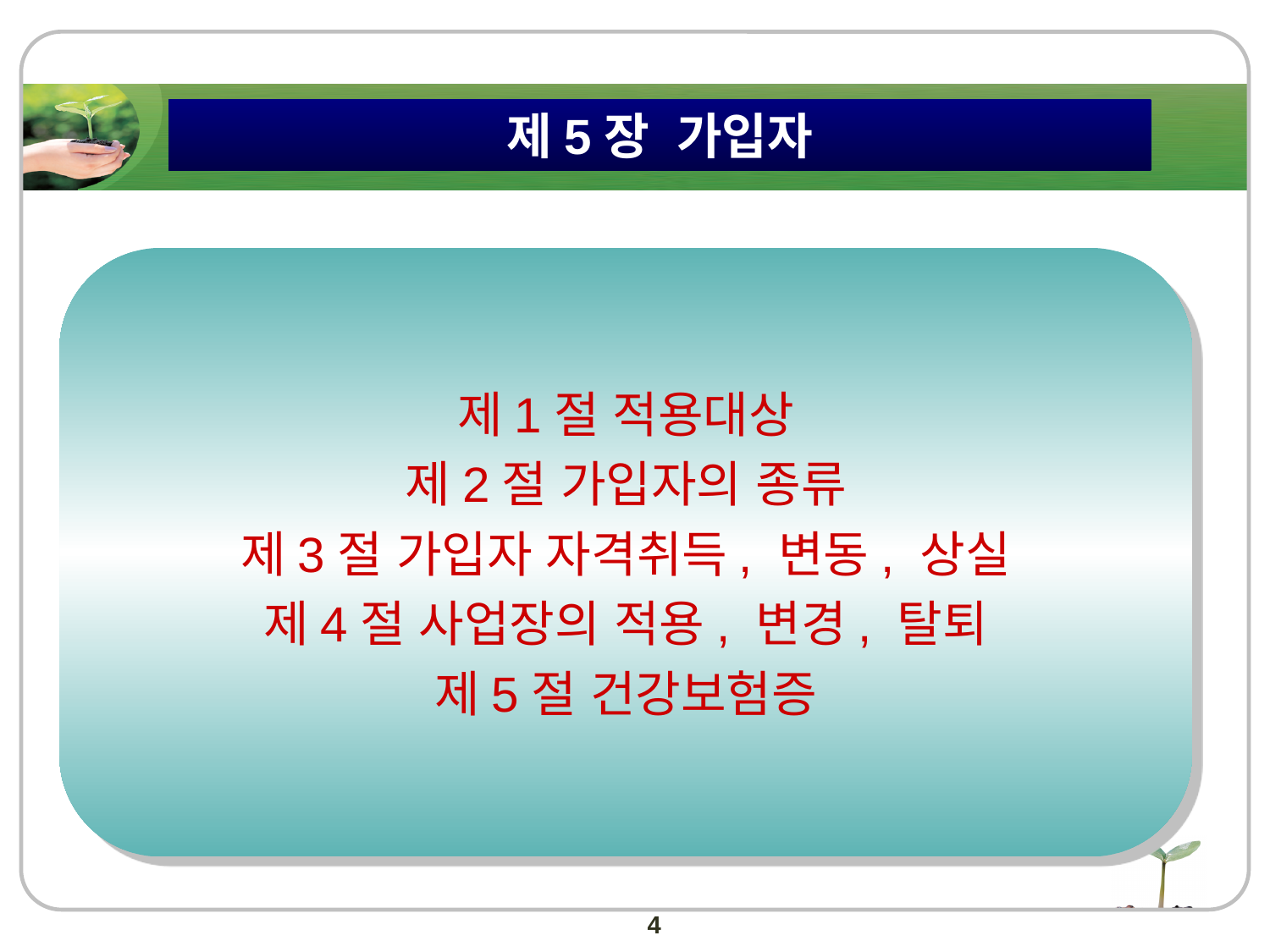

제5장  가입자
제1절 적용대상
제2절 가입자의 종류
제3절 가입자 자격취득, 변동, 상실
제4절 사업장의 적용, 변경, 탈퇴
제5절 건강보험증
4